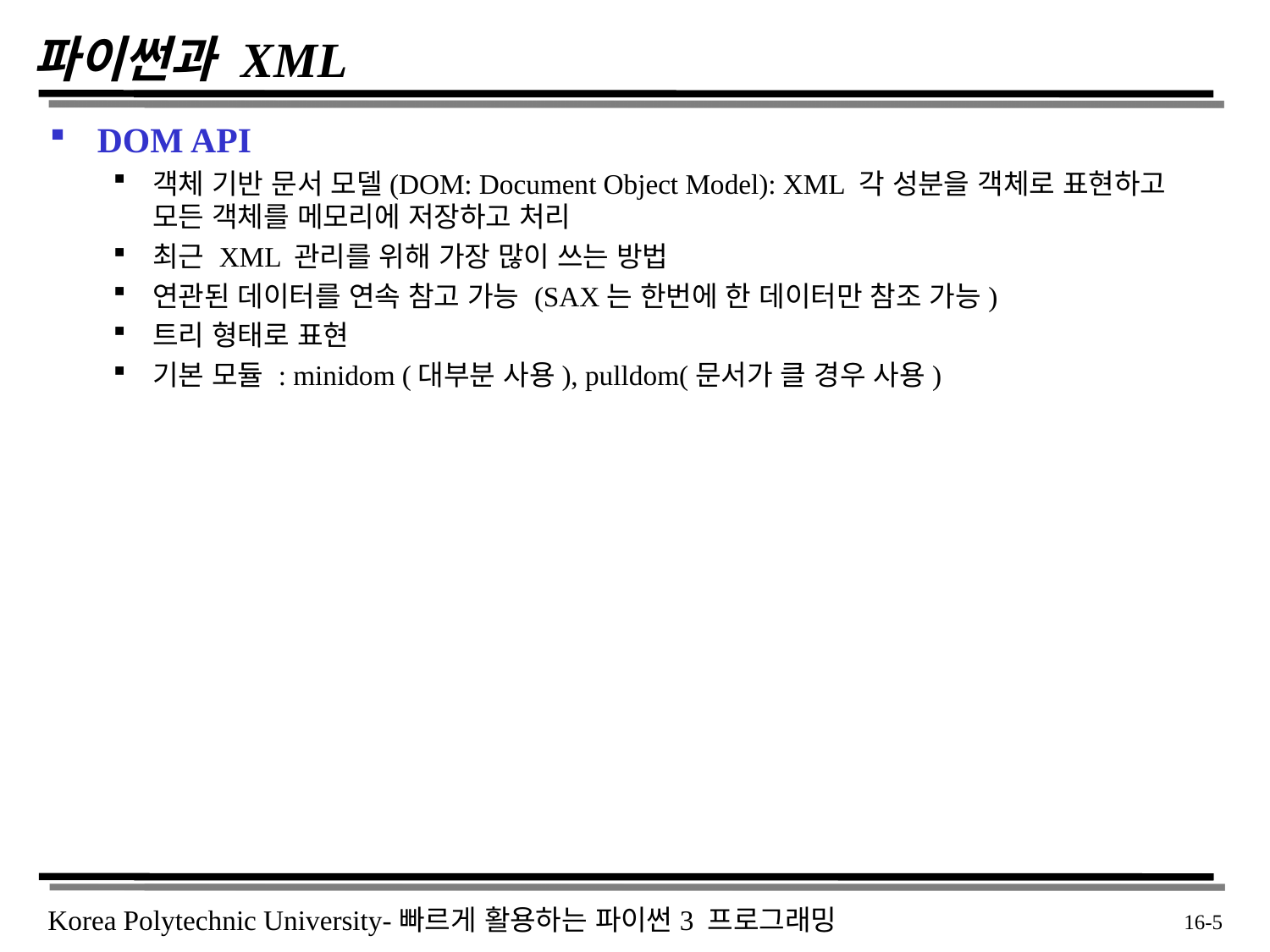

# 파이썬과 XML
DOM API
객체 기반 문서 모델(DOM: Document Object Model): XML 각 성분을 객체로 표현하고 모든 객체를 메모리에 저장하고 처리
최근 XML 관리를 위해 가장 많이 쓰는 방법
연관된 데이터를 연속 참고 가능 (SAX는 한번에 한 데이터만 참조 가능)
트리 형태로 표현
기본 모듈 : minidom (대부분 사용), pulldom(문서가 클 경우 사용)

 16-5